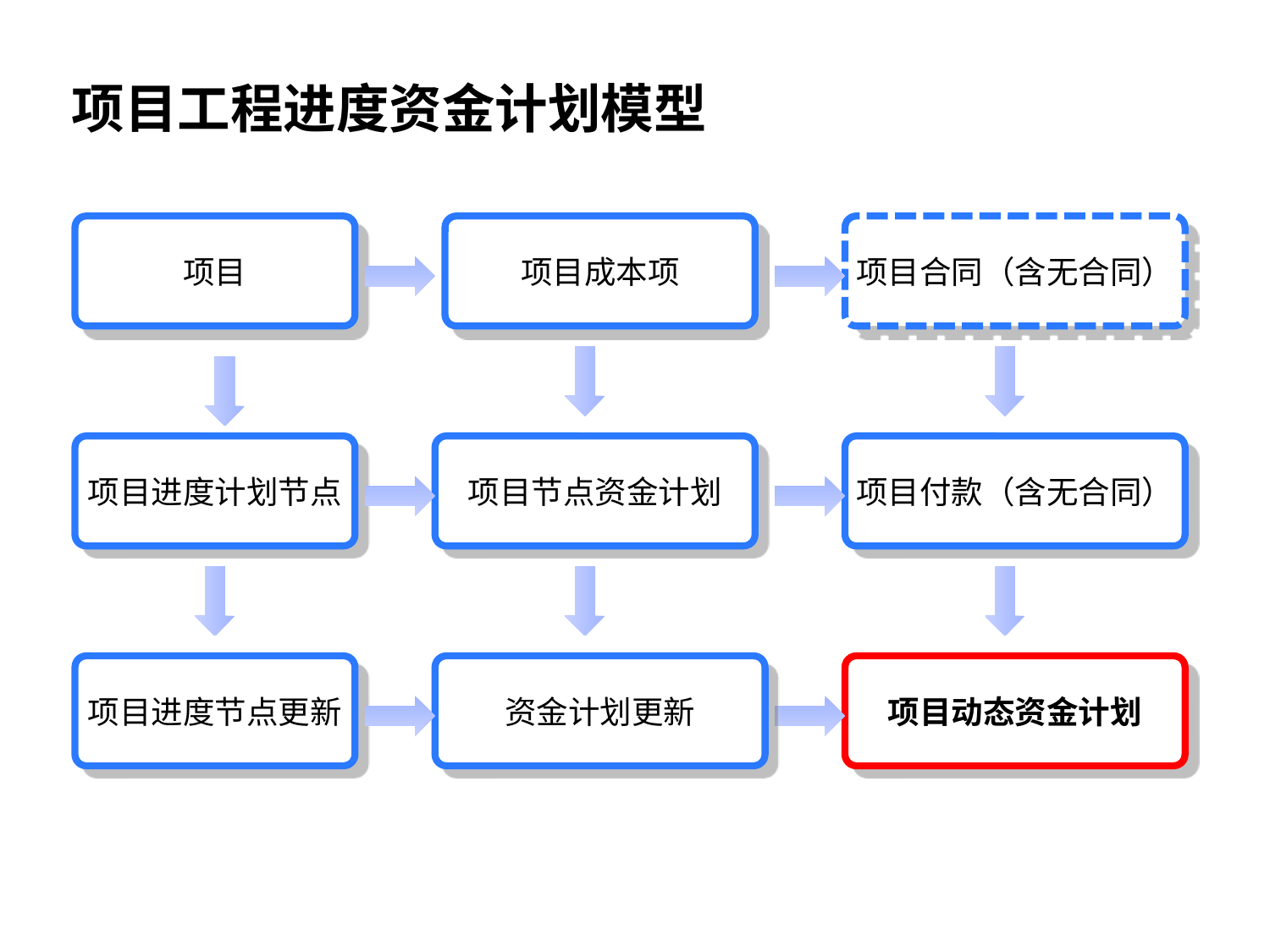

项目工程进度资金计划模型
项目
项目成本项

项目进度计划节点
项目合同（含无合同）

项目节点资金计划

项目付款（含无合同）

项目进度节点更新
资金计划更新

项目动态资金计划